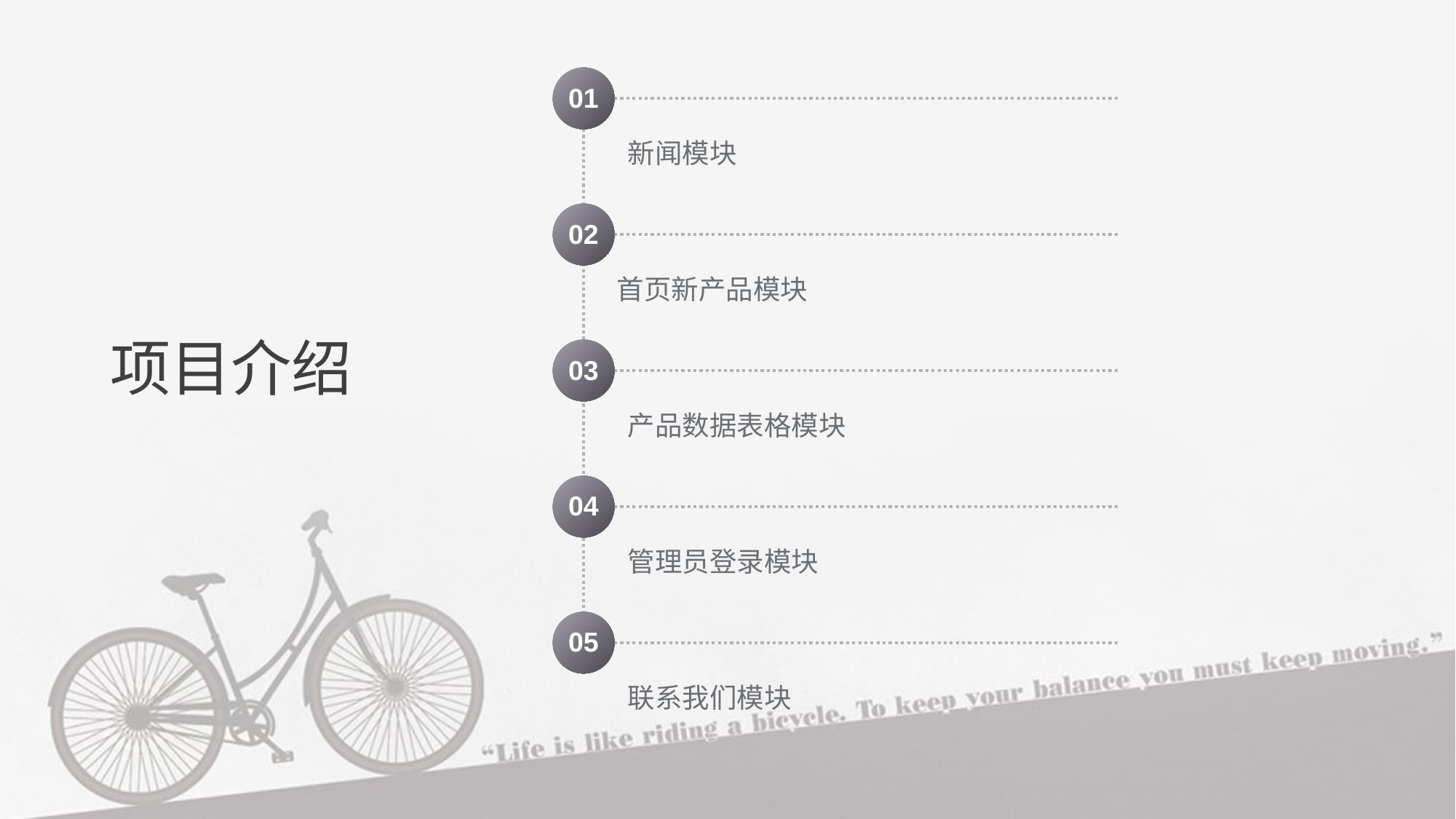

01
新闻模块
02
首页新产品模块
项目介绍
03
产品数据表格模块
04
管理员登录模块
05
联系我们模块